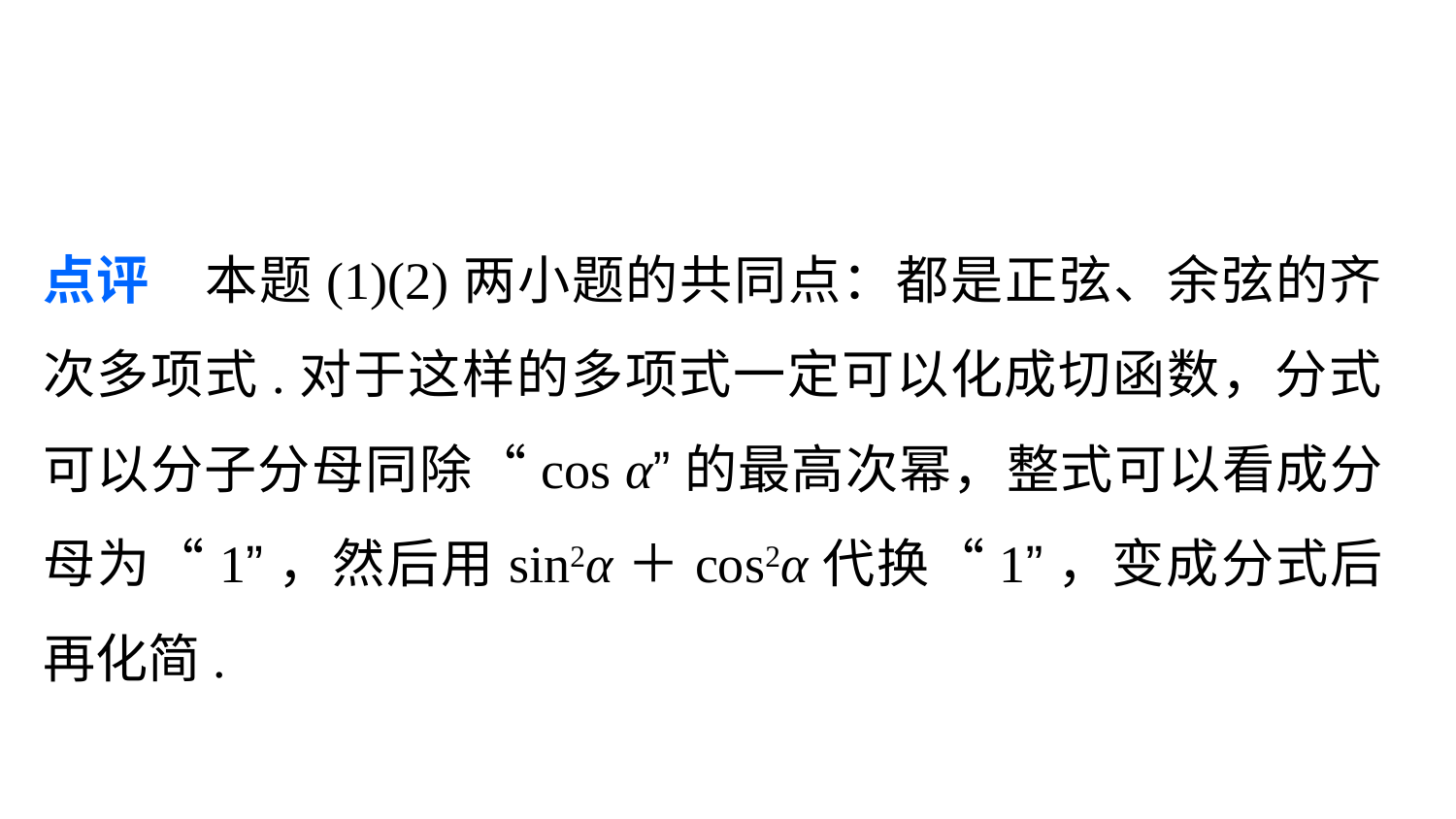

点评　本题(1)(2)两小题的共同点：都是正弦、余弦的齐次多项式.对于这样的多项式一定可以化成切函数，分式可以分子分母同除“cos α”的最高次幂，整式可以看成分母为“1”，然后用sin2α＋cos2α代换“1”，变成分式后再化简.